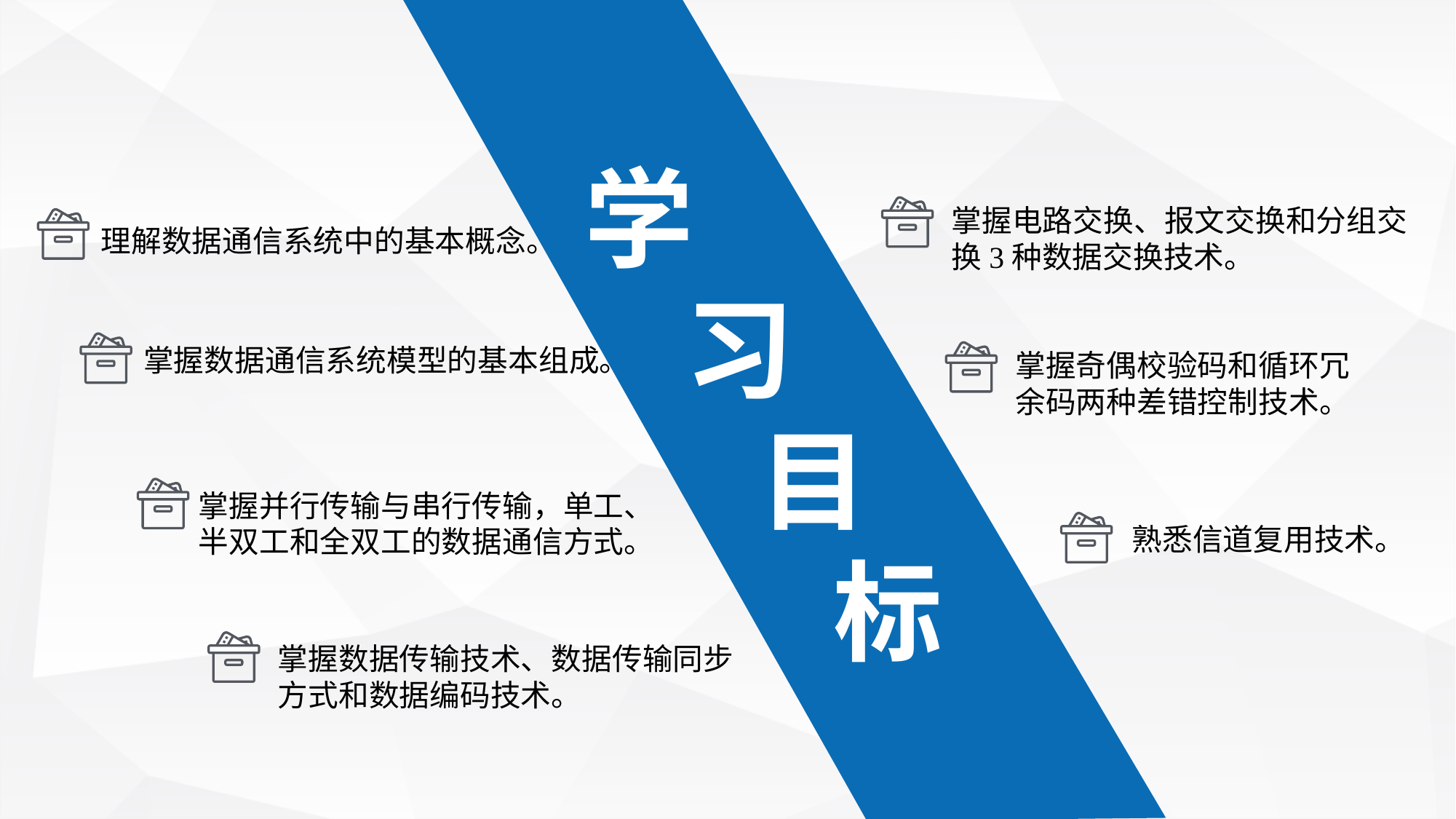

学
   习
      目
         标

掌握电路交换、报文交换和分组交换3种数据交换技术。

理解数据通信系统中的基本概念。

掌握数据通信系统模型的基本组成。

掌握奇偶校验码和循环冗余码两种差错控制技术。

掌握并行传输与串行传输，单工、半双工和全双工的数据通信方式。

熟悉信道复用技术。

掌握数据传输技术、数据传输同步方式和数据编码技术。